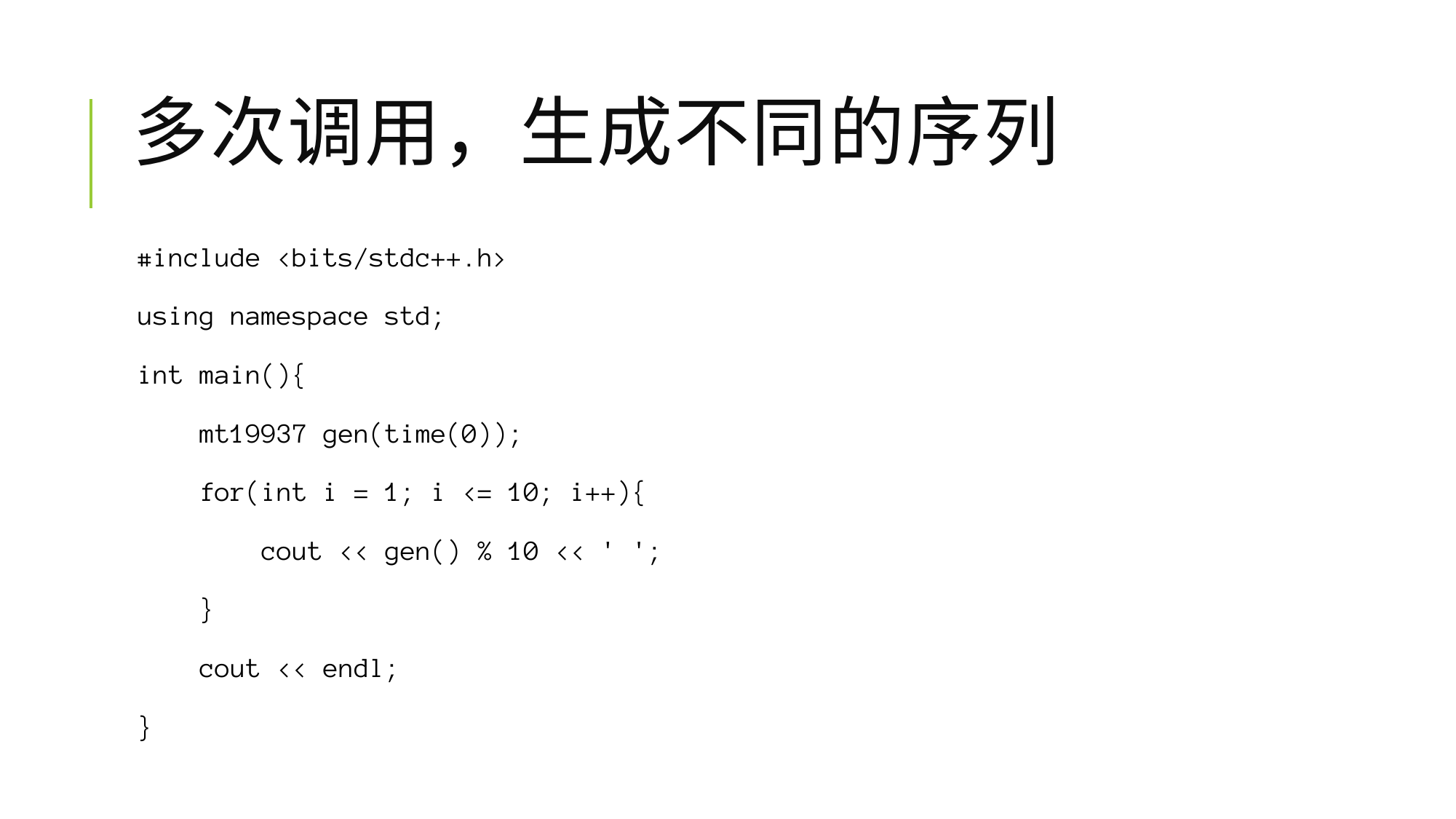

# 多次调用，生成不同的序列
#include <bits/stdc++.h>
using namespace std;
int main(){
    mt19937 gen(time(0));
    for(int i = 1; i <= 10; i++){
        cout << gen() % 10 << ' ';
    }
    cout << endl;
}